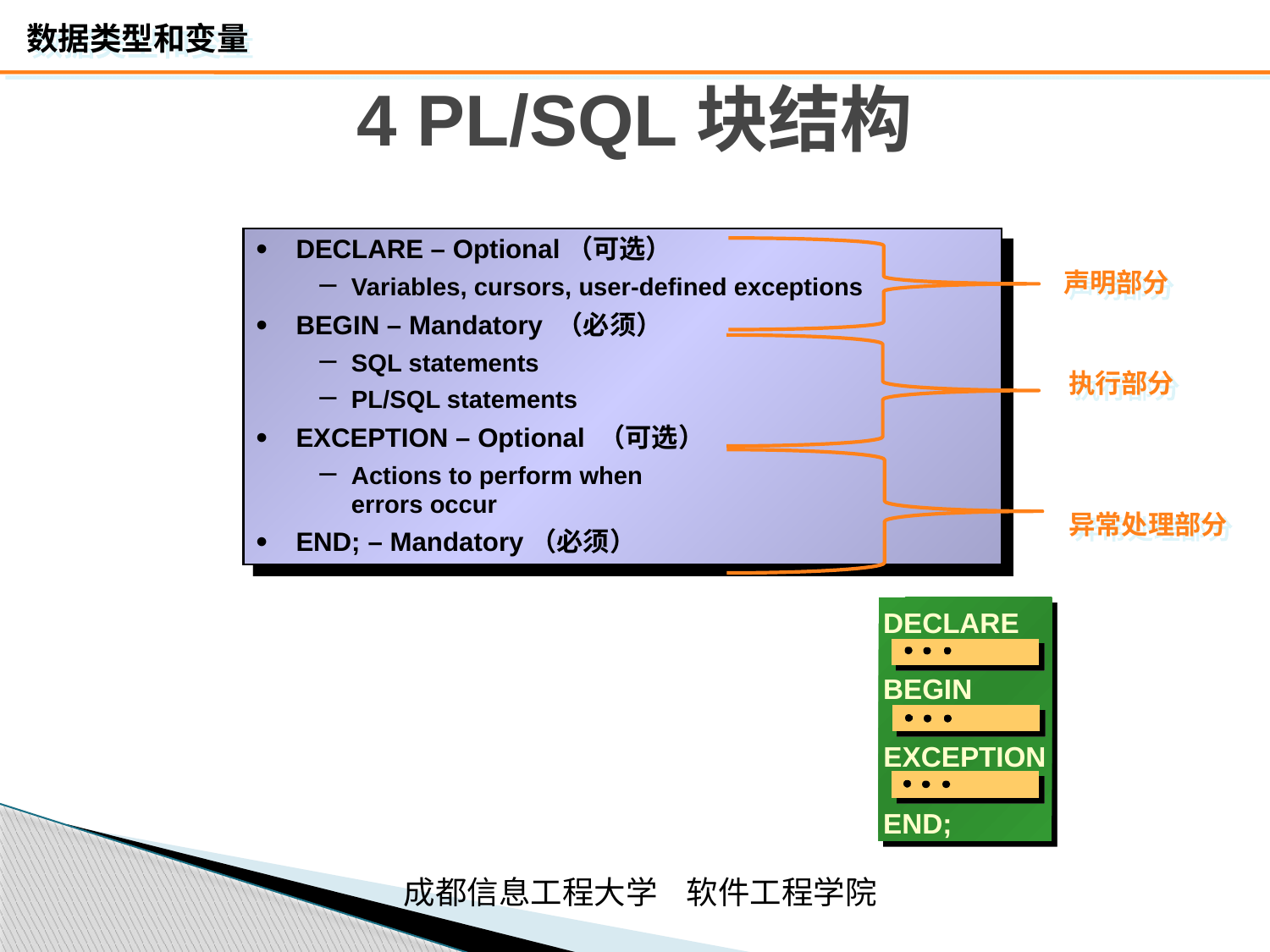

# 4 PL/SQL块结构
DECLARE – Optional（可选）
Variables, cursors, user-defined exceptions
BEGIN – Mandatory （必须）
SQL statements
PL/SQL statements
EXCEPTION – Optional （可选）
Actions to perform when
errors occur
END; – Mandatory（必须）

声明部分

执行部分

异常处理部分

DECLARE

BEGIN

EXCEPTION

END;